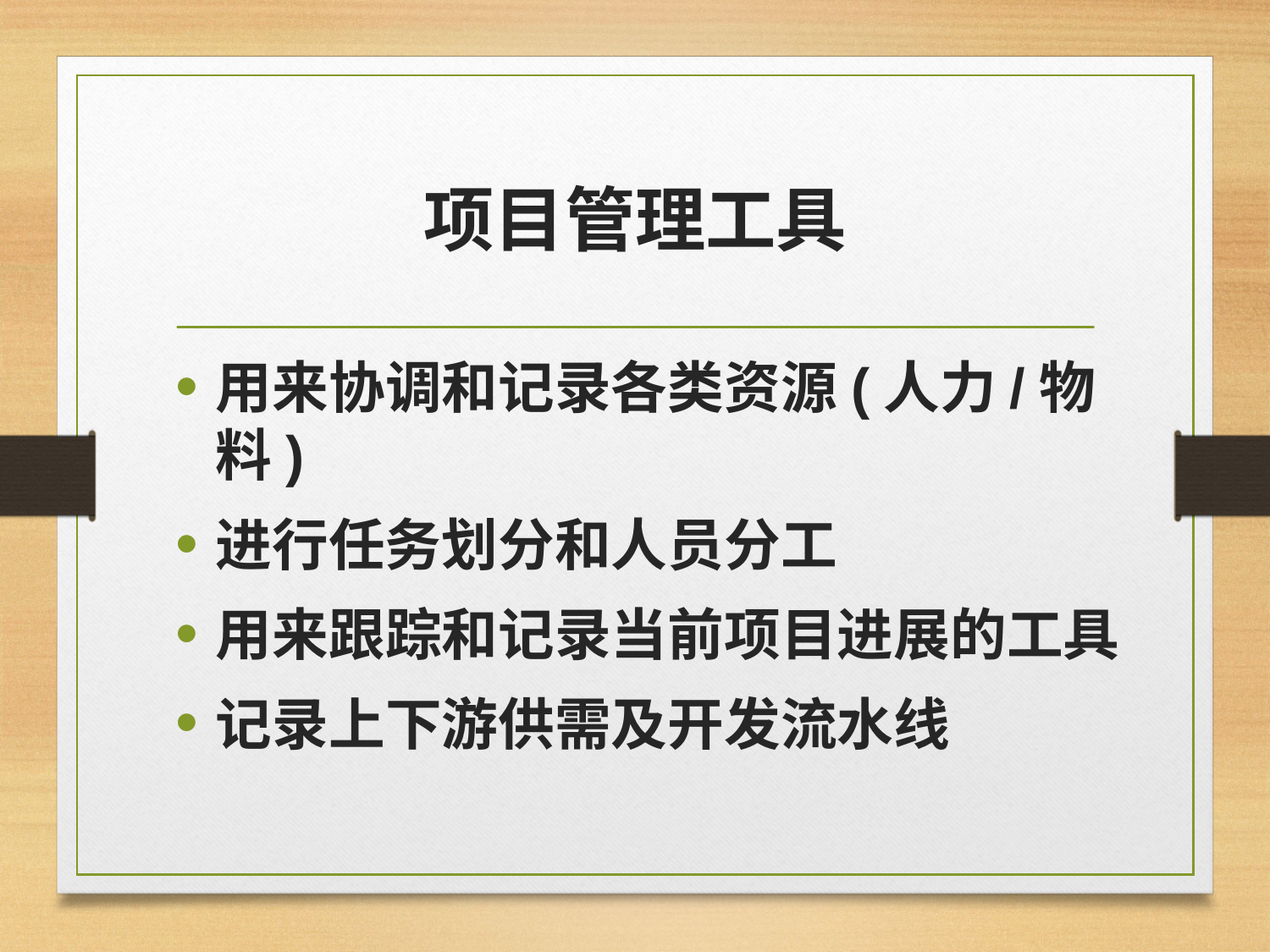

# 项目管理工具
用来协调和记录各类资源(人力/物料)
进行任务划分和人员分工
用来跟踪和记录当前项目进展的工具
记录上下游供需及开发流水线